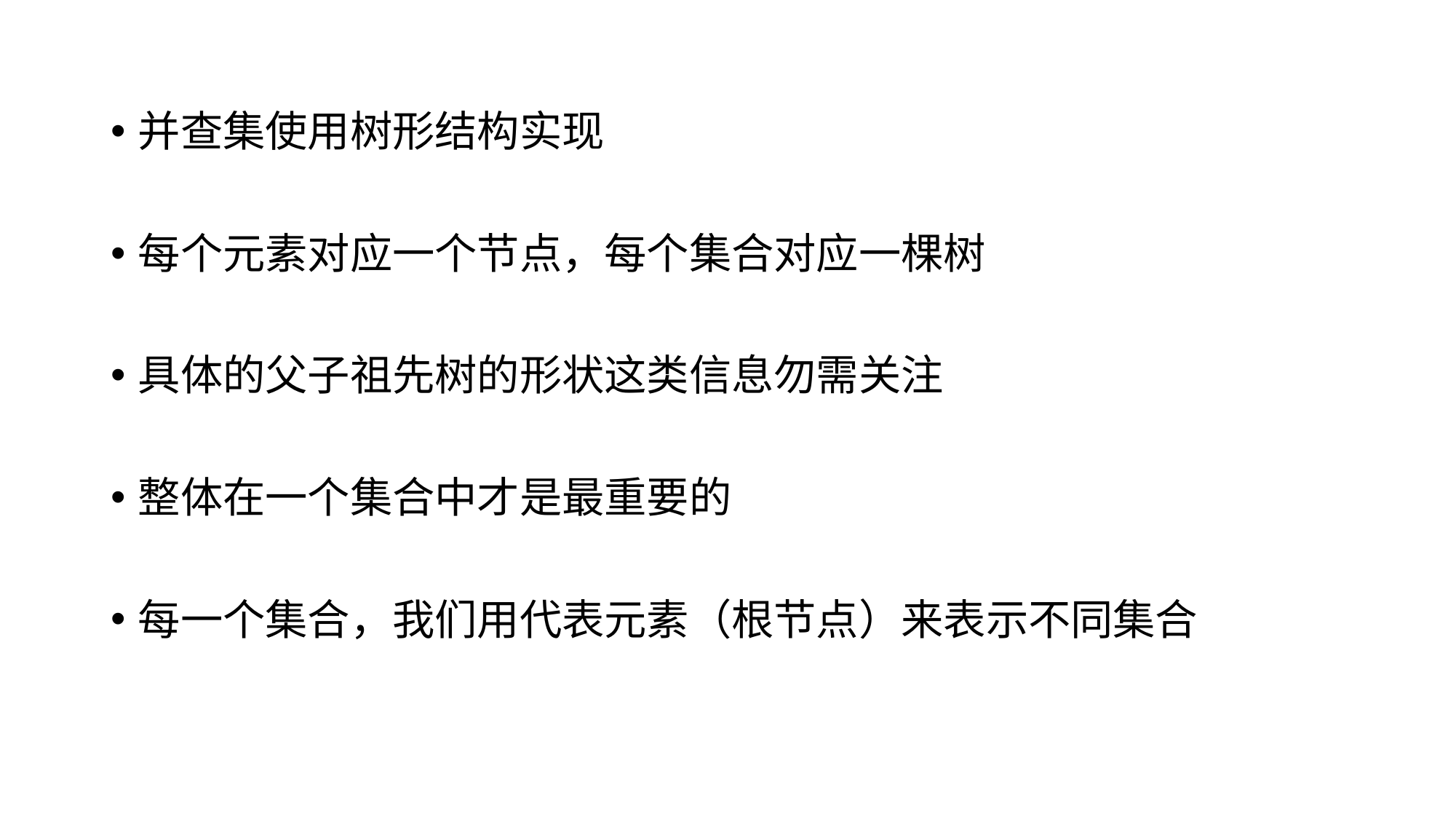

并查集使用树形结构实现

每个元素对应一个节点，每个集合对应一棵树

具体的父子祖先树的形状这类信息勿需关注

整体在一个集合中才是最重要的

每一个集合，我们用代表元素（根节点）来表示不同集合